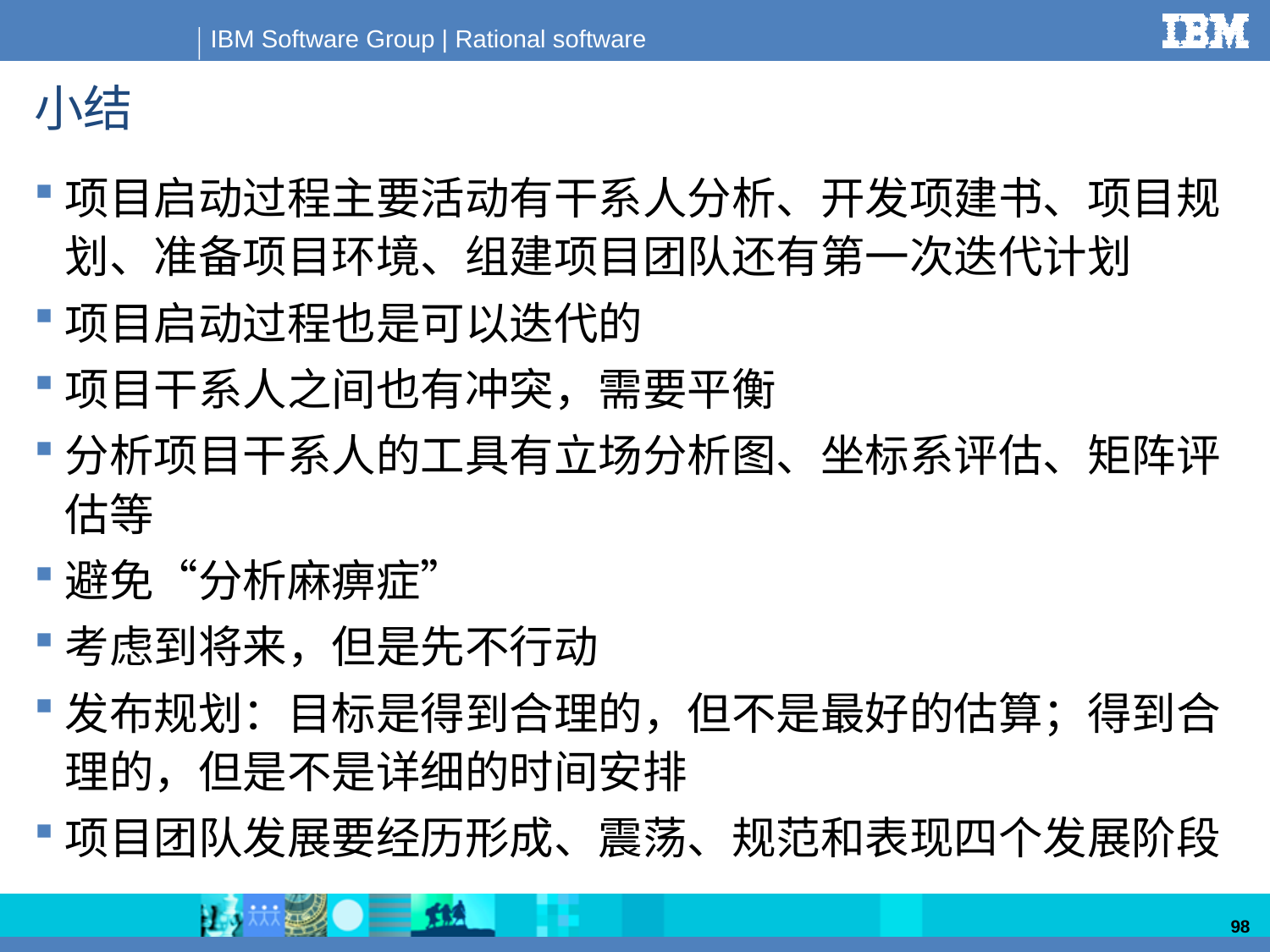

# 小结
项目启动过程主要活动有干系人分析、开发项建书、项目规划、准备项目环境、组建项目团队还有第一次迭代计划
项目启动过程也是可以迭代的
项目干系人之间也有冲突，需要平衡
分析项目干系人的工具有立场分析图、坐标系评估、矩阵评估等
避免“分析麻痹症”
考虑到将来，但是先不行动
发布规划：目标是得到合理的，但不是最好的估算；得到合理的，但是不是详细的时间安排
项目团队发展要经历形成、震荡、规范和表现四个发展阶段
98